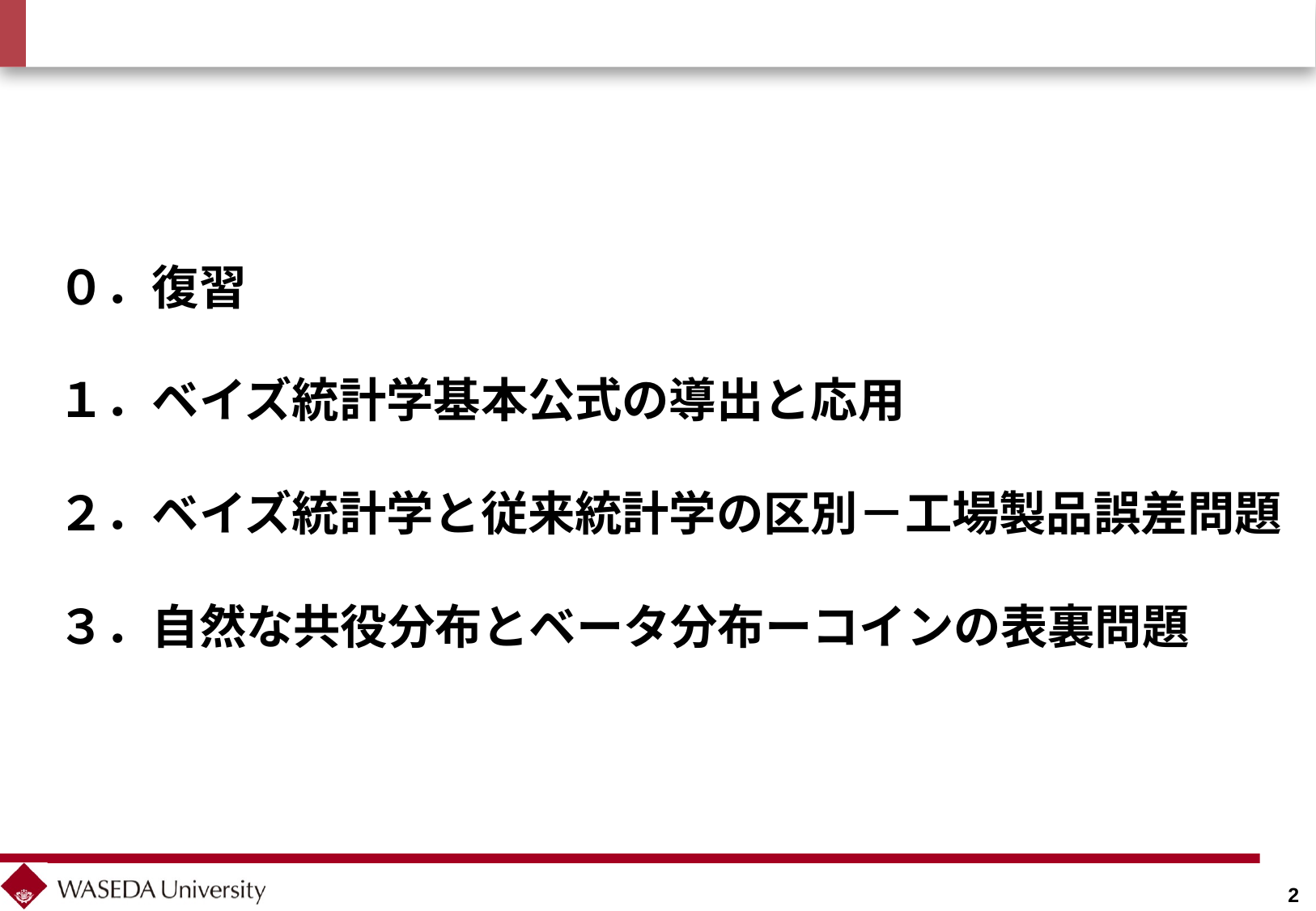

０．復習

１．ベイズ統計学基本公式の導出と応用

２．ベイズ統計学と従来統計学の区別－工場製品誤差問題

３．自然な共役分布とベータ分布ーコインの表裏問題